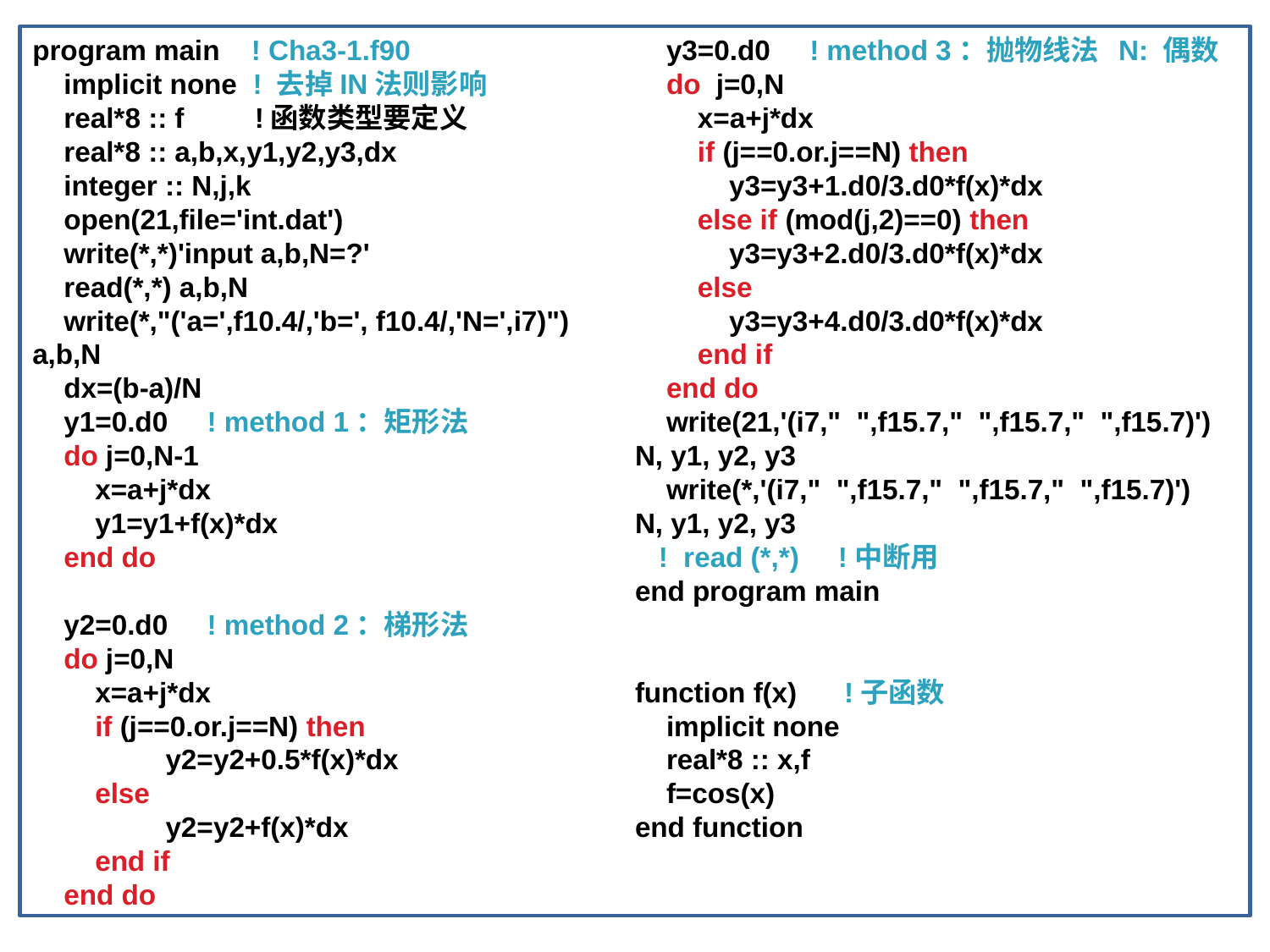

program main    ! Cha3-1.f90
    implicit none  ! 去掉IN法则影响
    real*8 :: f         !函数类型要定义
    real*8 :: a,b,x,y1,y2,y3,dx
    integer :: N,j,k
    open(21,file='int.dat')
    write(*,*)'input a,b,N=?'
    read(*,*) a,b,N
    write(*,"('a=',f10.4/,'b=', f10.4/,'N=',i7)")  a,b,N
    dx=(b-a)/N
    y1=0.d0     ! method 1：矩形法
    do j=0,N-1
        x=a+j*dx
        y1=y1+f(x)*dx
    end do

    y2=0.d0     ! method 2：梯形法
    do j=0,N
        x=a+j*dx
        if (j==0.or.j==N) then
                 y2=y2+0.5*f(x)*dx
        else
                 y2=y2+f(x)*dx
        end if
    end do
    y3=0.d0     ! method 3：抛物线法  N: 偶数
    do  j=0,N
        x=a+j*dx
        if (j==0.or.j==N) then
            y3=y3+1.d0/3.d0*f(x)*dx
        else if (mod(j,2)==0) then
            y3=y3+2.d0/3.d0*f(x)*dx
        else
            y3=y3+4.d0/3.d0*f(x)*dx
        end if
    end do
    write(21,'(i7,"  ",f15.7,"  ",f15.7,"  ",f15.7)')    N, y1, y2, y3
    write(*,'(i7,"  ",f15.7,"  ",f15.7,"  ",f15.7)')    N, y1, y2, y3
   !  read (*,*)     !中断用
end program main

function f(x)      !子函数
    implicit none
    real*8 :: x,f
    f=cos(x)
end function

11